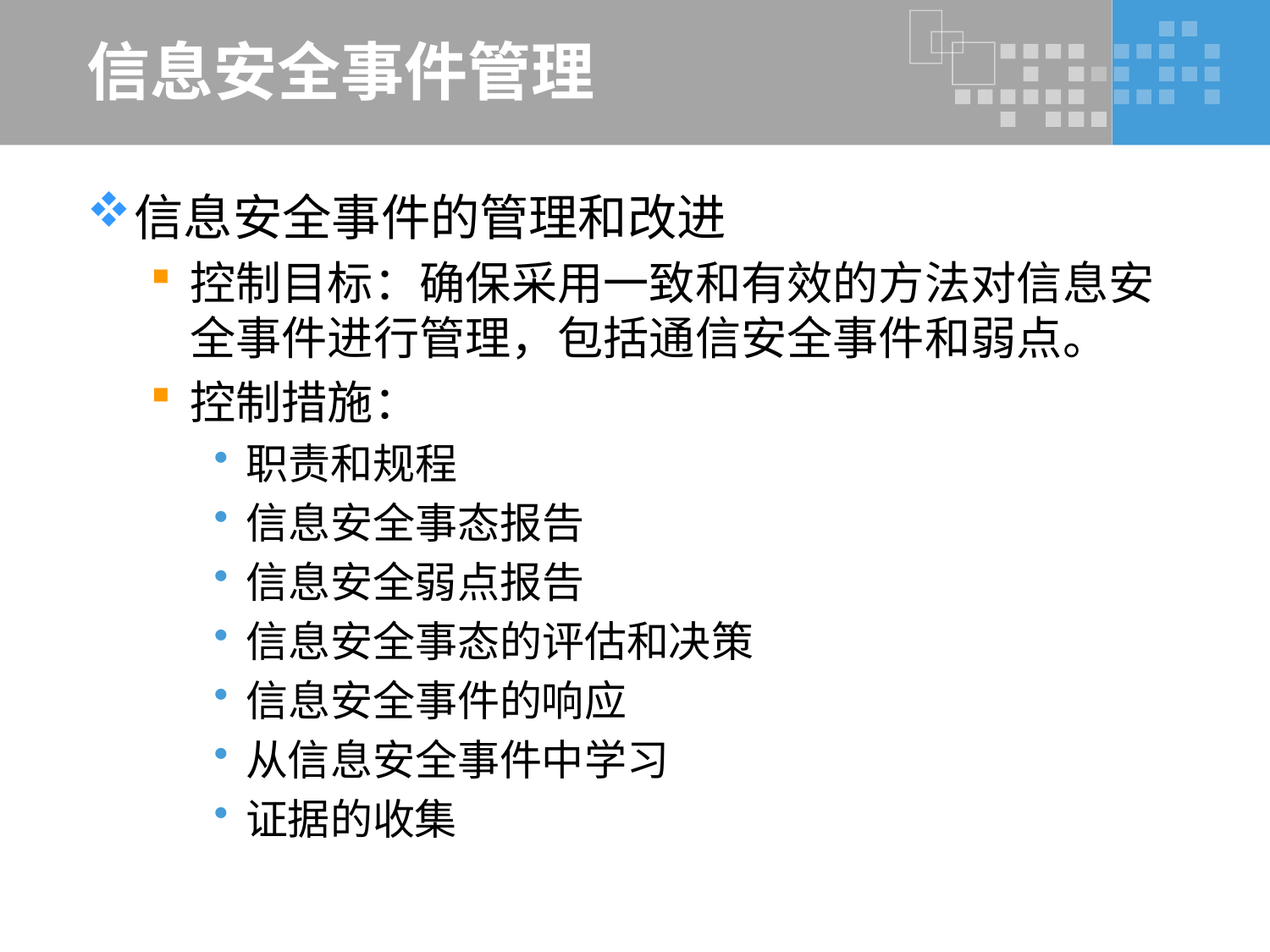

# 信息安全事件管理
信息安全事件的管理和改进
控制目标：确保采用一致和有效的方法对信息安全事件进行管理，包括通信安全事件和弱点。
控制措施：
职责和规程
信息安全事态报告
信息安全弱点报告
信息安全事态的评估和决策
信息安全事件的响应
从信息安全事件中学习
证据的收集

45